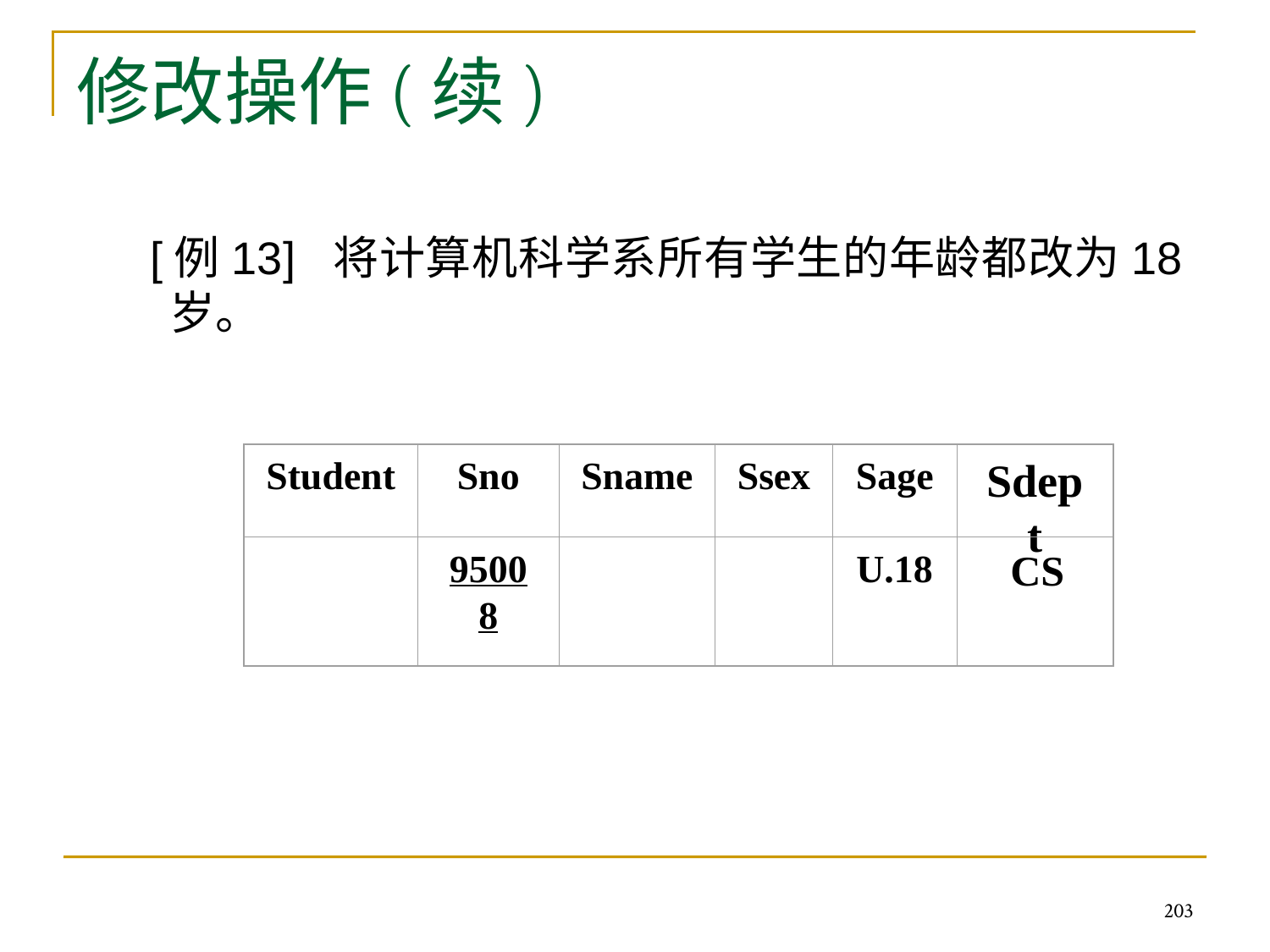

# 修改操作(续)
  [例13]  将计算机科学系所有学生的年龄都改为18岁。

Student

Sno

Sname

Ssex

Sage

Sdept

95008

U.18

 CS

203